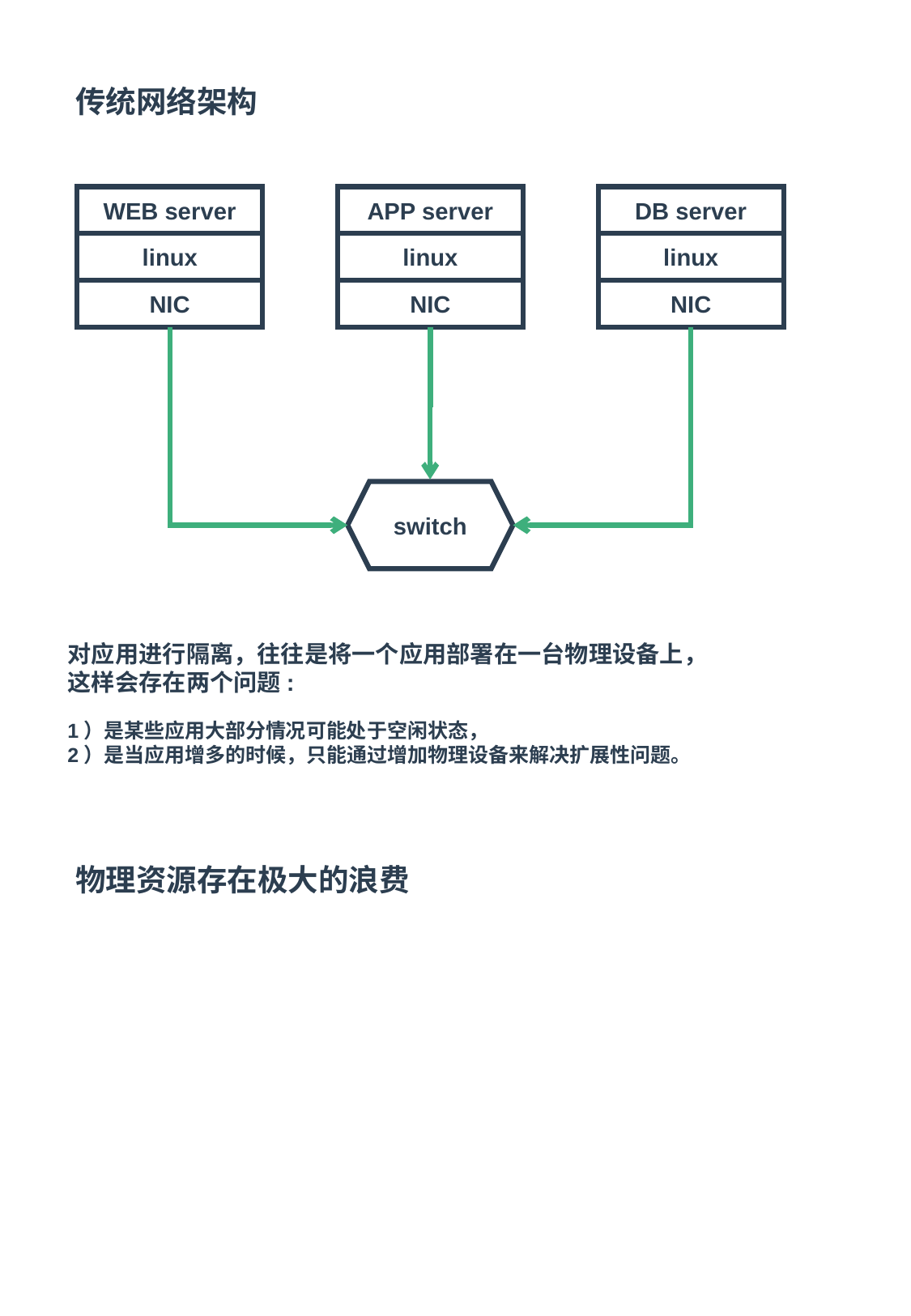

传统网络架构
WEB server
linux
NIC
APP server
linux
NIC
DB server
linux
NIC
switch
对应用进行隔离，往往是将一个应用部署在一台物理设备上，
这样会存在两个问题:
1）是某些应用大部分情况可能处于空闲状态，
2）是当应用增多的时候，只能通过增加物理设备来解决扩展性问题。
物理资源存在极大的浪费